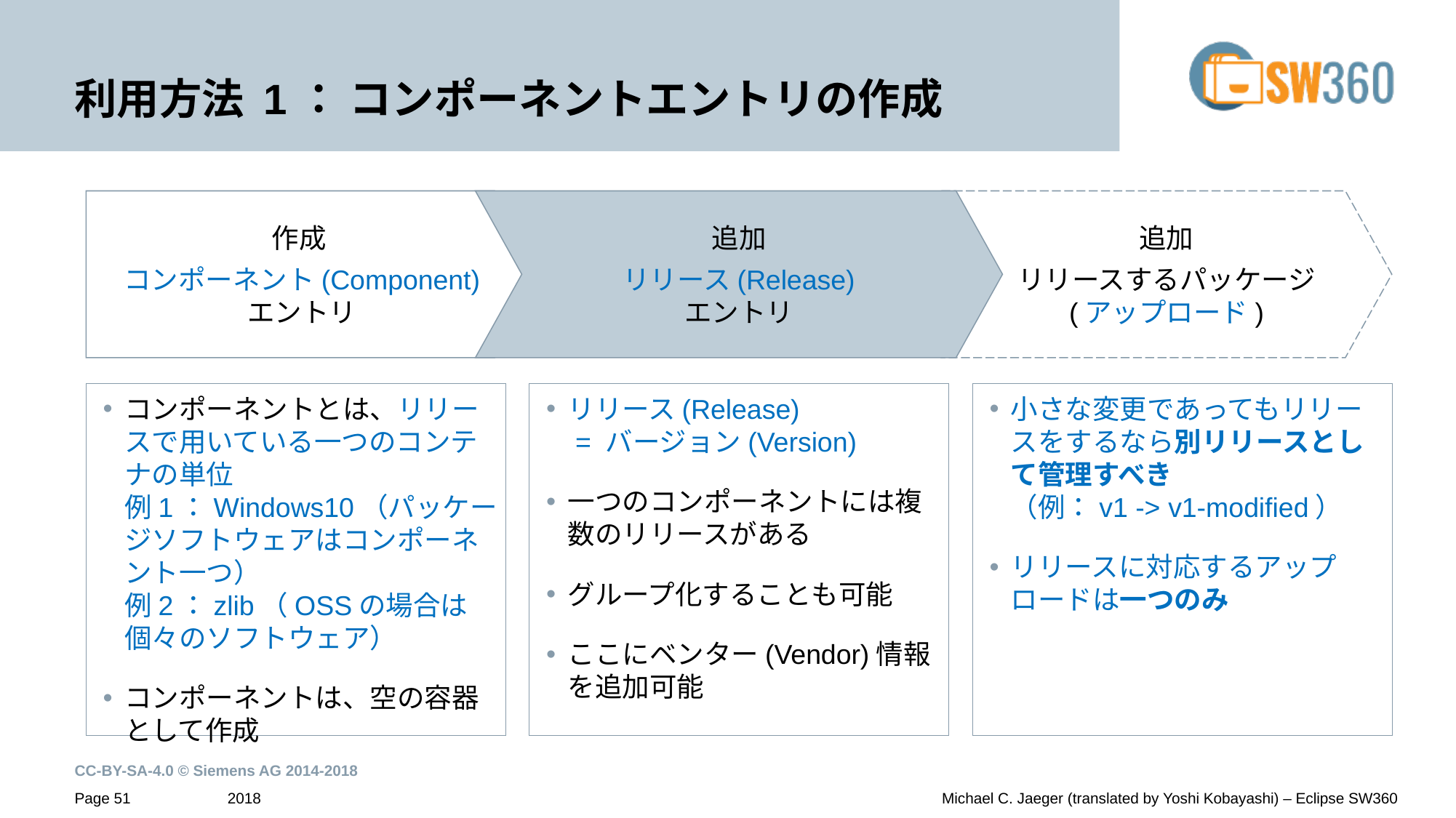

# 利用方法 1： コンポーネントエントリの作成
作成
コンポーネント(Component)
エントリ
追加
リリース(Release)
エントリ
追加
リリースするパッケージ
(アップロード)
コンポーネントとは、リリースで用いている一つのコンテナの単位
例1：Windows10（パッケージソフトウェアはコンポーネント一つ）
例2：zlib（OSSの場合は個々のソフトウェア）
コンポーネントは、空の容器として作成

リリース(Release)
 = バージョン(Version)
一つのコンポーネントには複数のリリースがある
グループ化することも可能
ここにベンター(Vendor)情報を追加可能

小さな変更であってもリリースをするなら別リリースとして管理すべき
（例：v1 -> v1-modified）
リリースに対応するアップロードは一つのみ